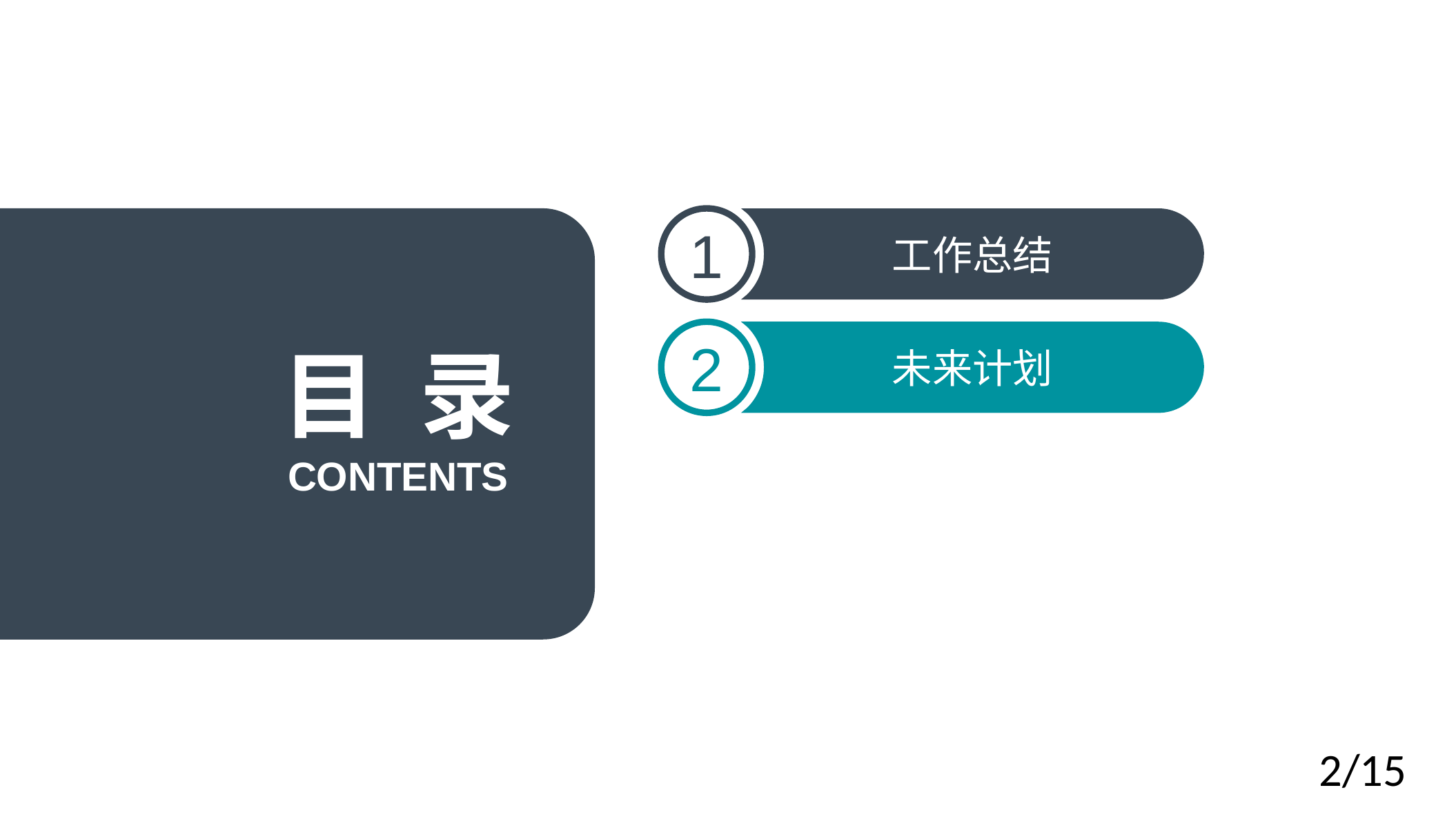

1
工作总结
2
未来计划
目  录
CONTENTS
2/15